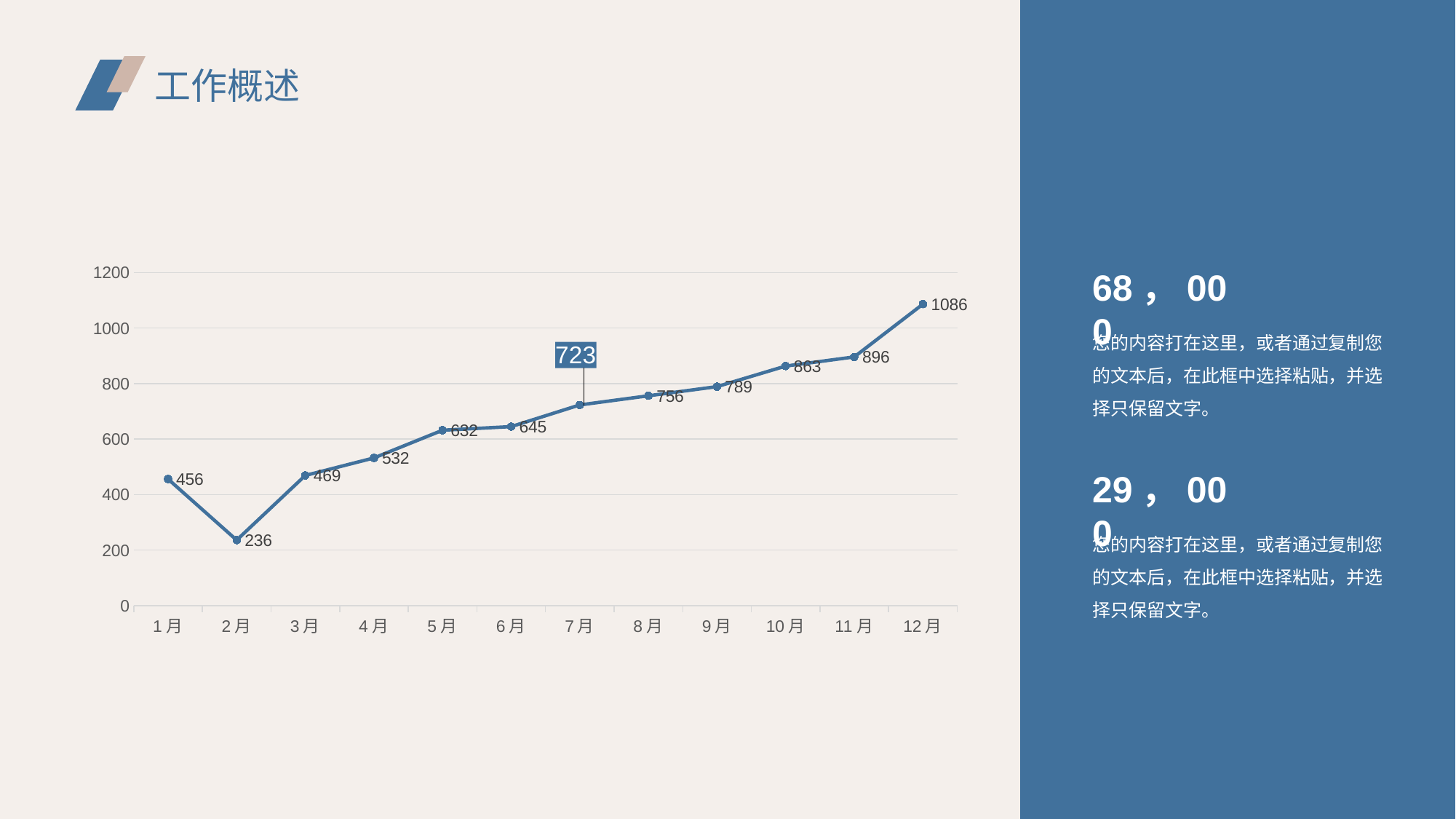

工作概述

### Chart

| Category |  |
|---|---|
| 1月 | 456.0 |
| 2月 | 236.0 |
| 3月 | 469.0 |
| 4月 | 532.0 |
| 5月 | 632.0 |
| 6月 | 645.0 |
| 7月 | 723.0 |
| 8月 | 756.0 |
| 9月 | 789.0 |
| 10月 | 863.0 |
| 11月 | 896.0 |
| 12月 | 1086.0 |
68，000
您的内容打在这里，或者通过复制您的文本后，在此框中选择粘贴，并选择只保留文字。
29，000
您的内容打在这里，或者通过复制您的文本后，在此框中选择粘贴，并选择只保留文字。